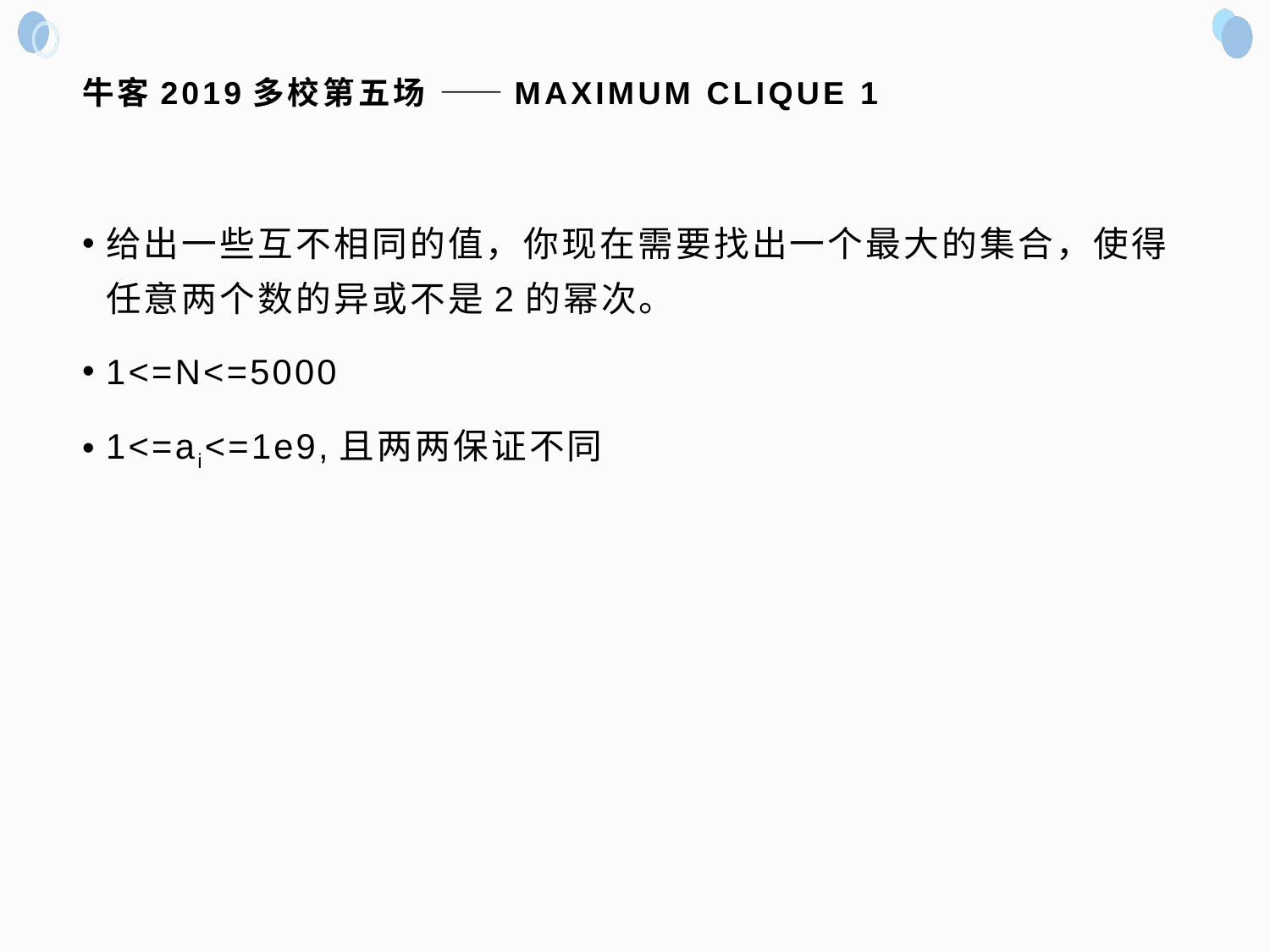

# 牛客2019多校第五场 ——MAXIMUM CLIQUE 1
给出一些互不相同的值，你现在需要找出一个最大的集合，使得任意两个数的异或不是2的幂次。
1<=N<=5000
1<=ai<=1e9,且两两保证不同